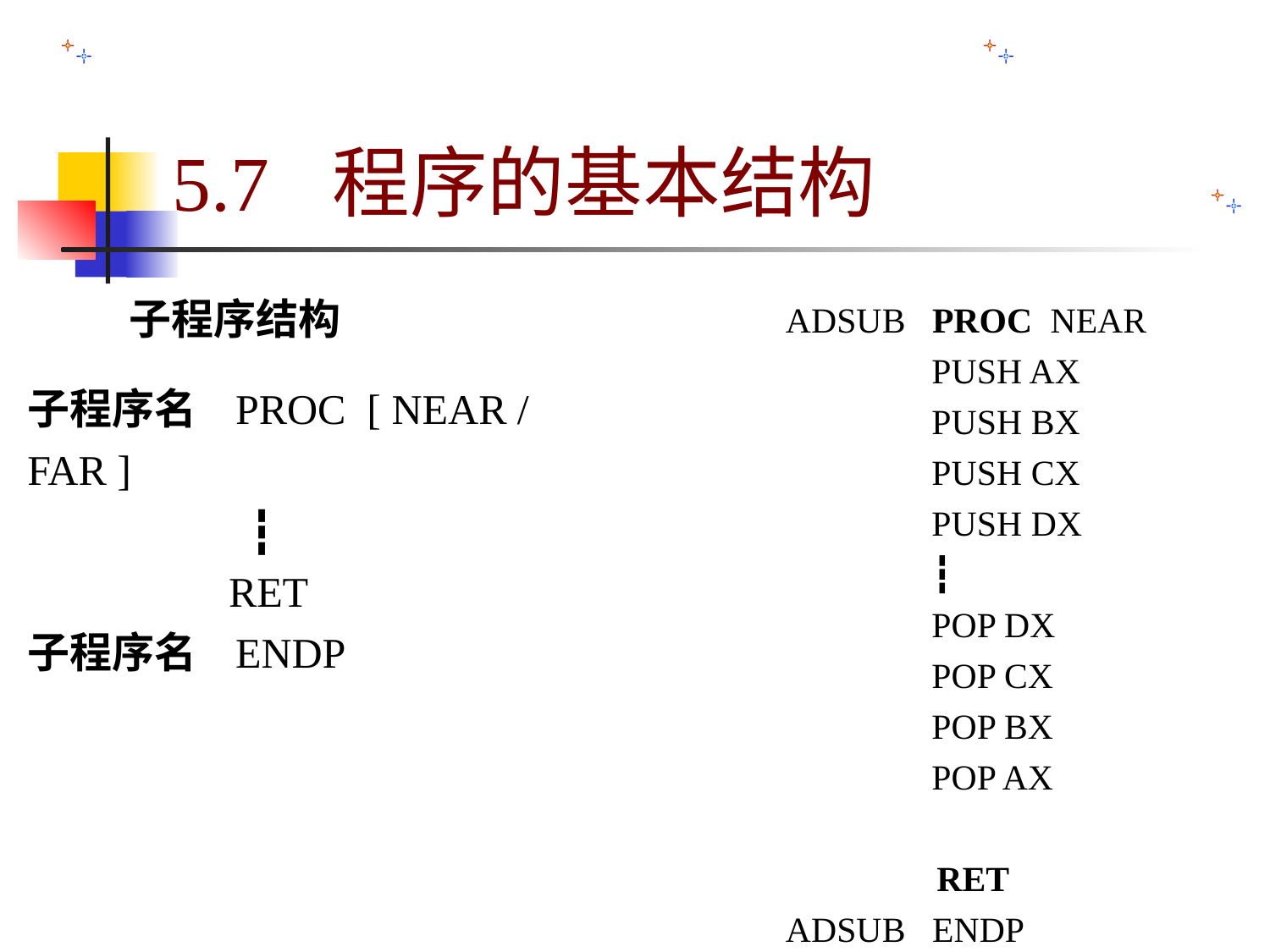

# 5.7  程序的基本结构
     ADSUB   PROC  NEAR
PUSH AX
PUSH BX
PUSH CX
PUSH DX
┇
POP DX
POP CX
POP BX
POP AX
                      RET
     ADSUB   ENDP
子程序结构
子程序名   PROC  [ NEAR / FAR ]
                     ┇
                   RET
子程序名   ENDP